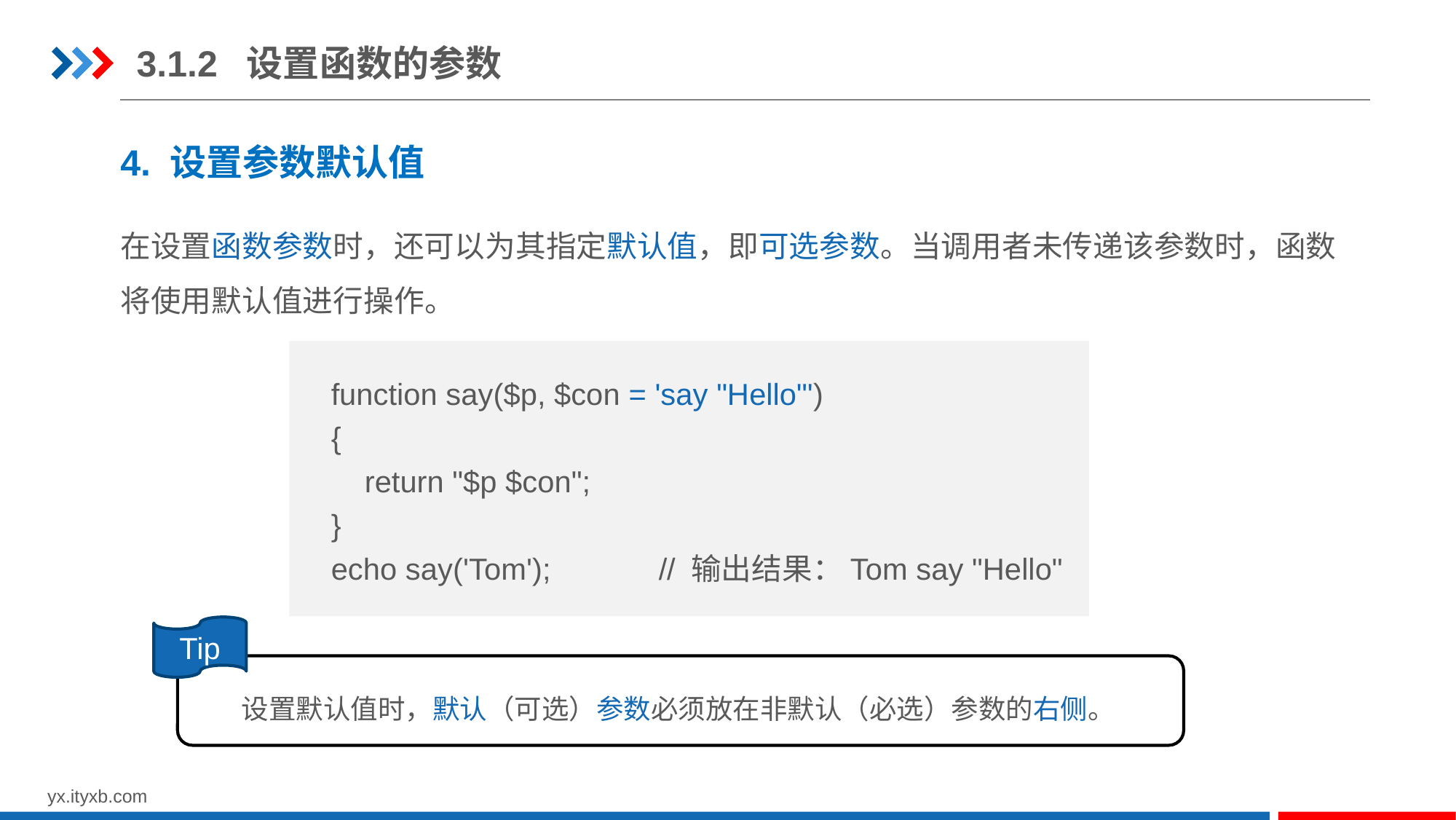

3.1.2  设置函数的参数
4. 设置参数默认值
在设置函数参数时，还可以为其指定默认值，即可选参数。当调用者未传递该参数时，函数将使用默认值进行操作。

function say($p, $con = 'say "Hello"')
{
    return "$p $con";
}
echo say('Tom');	// 输出结果：Tom say "Hello"
Tip

设置默认值时，默认（可选）参数必须放在非默认（必选）参数的右侧。